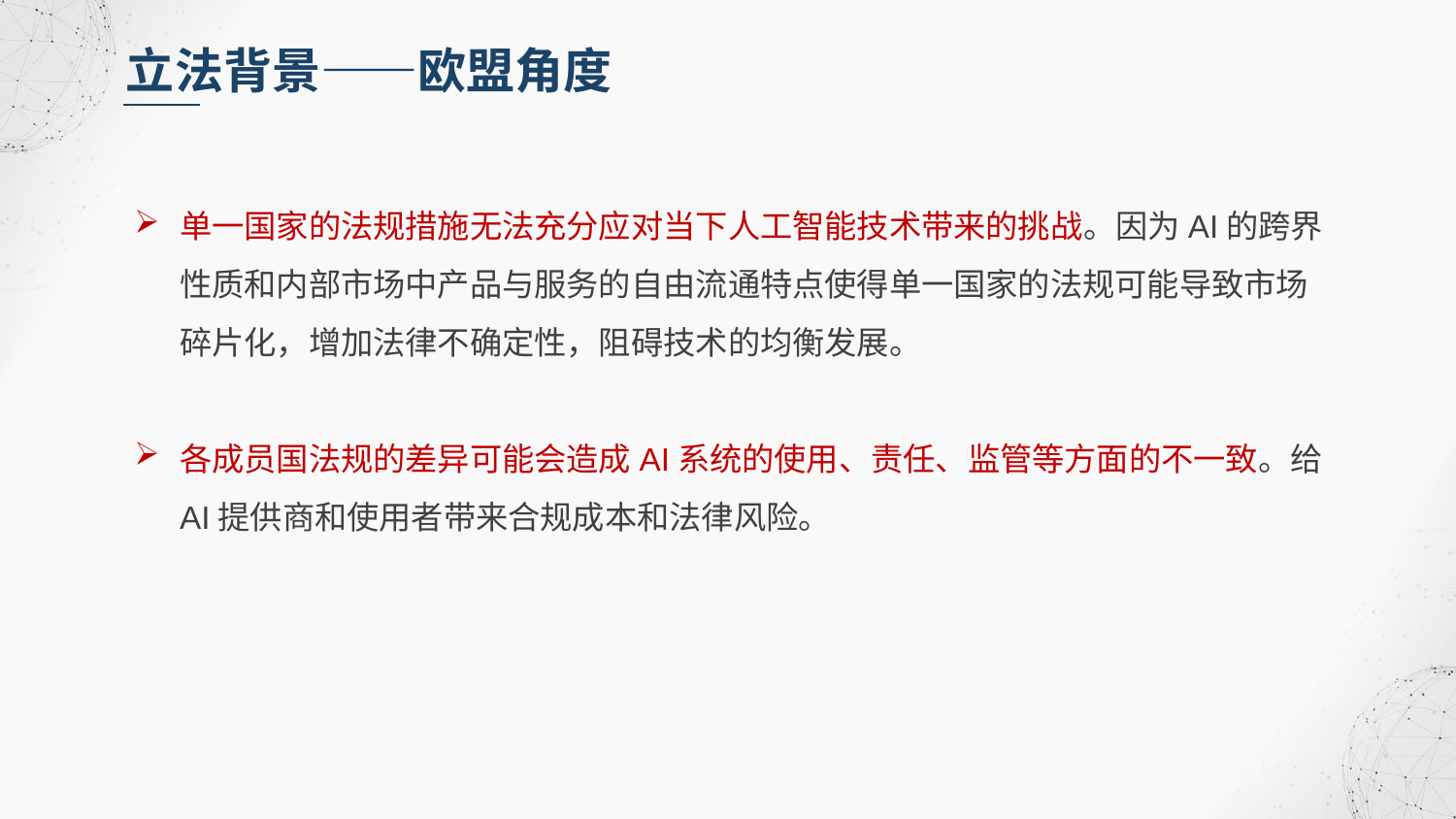

立法背景——欧盟角度
单一国家的法规措施无法充分应对当下人工智能技术带来的挑战。因为AI的跨界性质和内部市场中产品与服务的自由流通特点使得单一国家的法规可能导致市场碎片化，增加法律不确定性，阻碍技术的均衡发展。

各成员国法规的差异可能会造成AI系统的使用、责任、监管等方面的不一致。给AI提供商和使用者带来合规成本和法律风险。